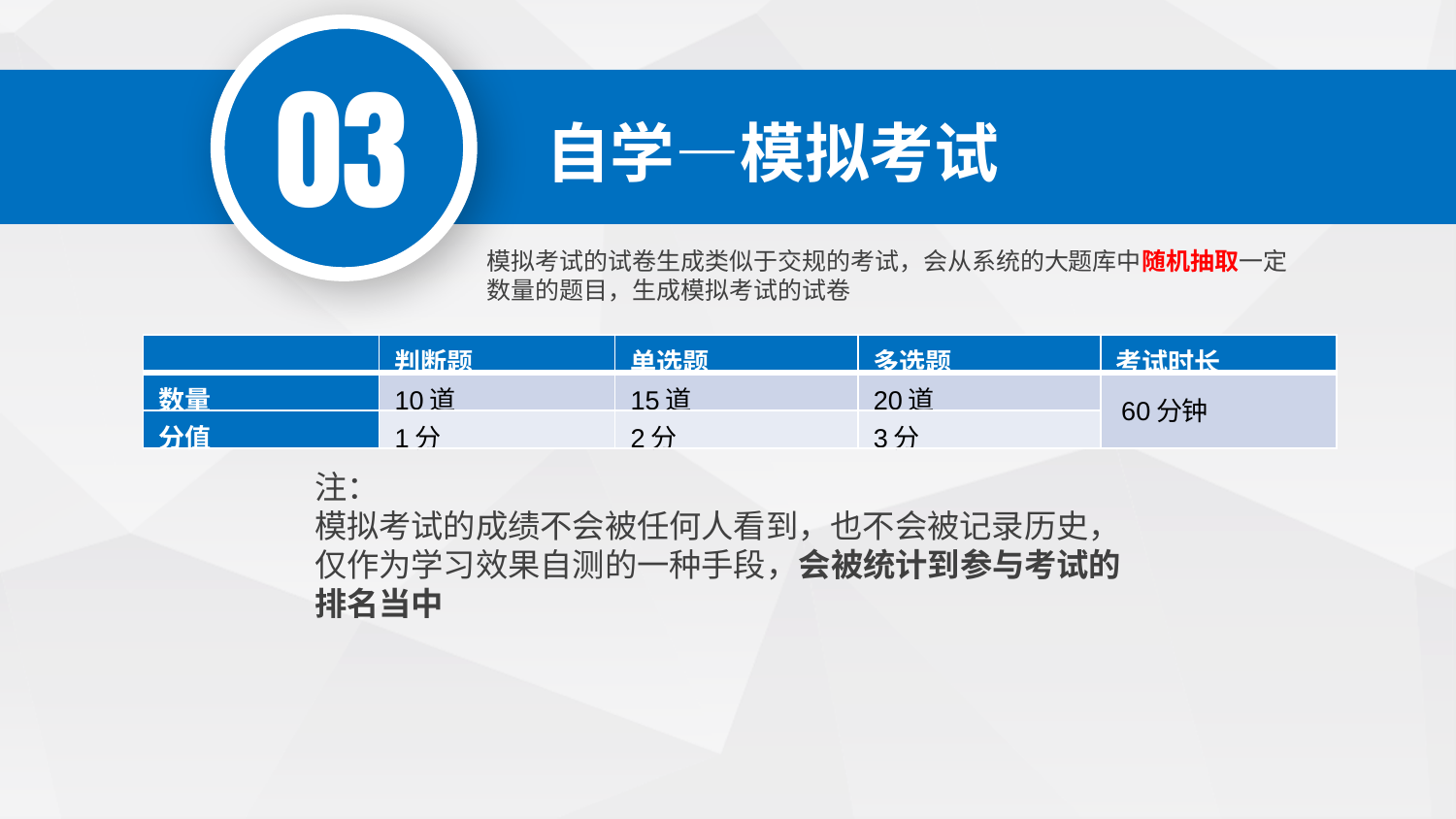

03

自学—模拟考试
模拟考试的试卷生成类似于交规的考试，会从系统的大题库中随机抽取一定数量的题目，生成模拟考试的试卷
|  | 判断题 | 单选题 | 多选题 | 考试时长 |
| --- | --- | --- | --- | --- |
| 数量 | 10道 | 15道 | 20道 | 60分钟 |
| 分值 | 1分 | 2分 | 3分 |  |
注：
模拟考试的成绩不会被任何人看到，也不会被记录历史，仅作为学习效果自测的一种手段，会被统计到参与考试的排名当中